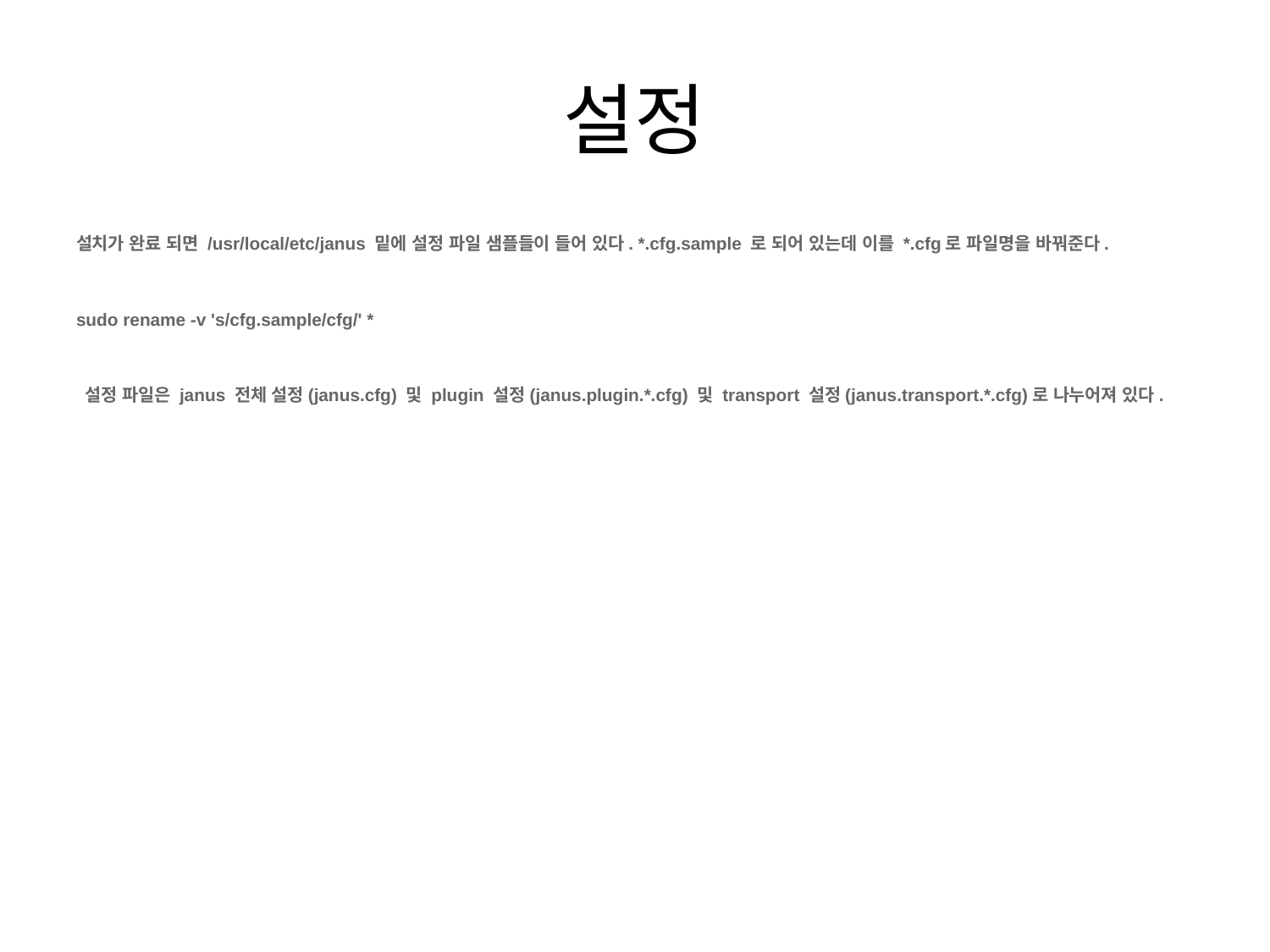

# 설정
설치가 완료 되면 /usr/local/etc/janus 밑에 설정 파일 샘플들이 들어 있다. *.cfg.sample 로 되어 있는데 이를 *.cfg로 파일명을 바꿔준다.

sudo rename -v 's/cfg.sample/cfg/' *

 설정 파일은 janus 전체 설정(janus.cfg) 및 plugin 설정(janus.plugin.*.cfg) 및 transport 설정(janus.transport.*.cfg)로 나누어져 있다.